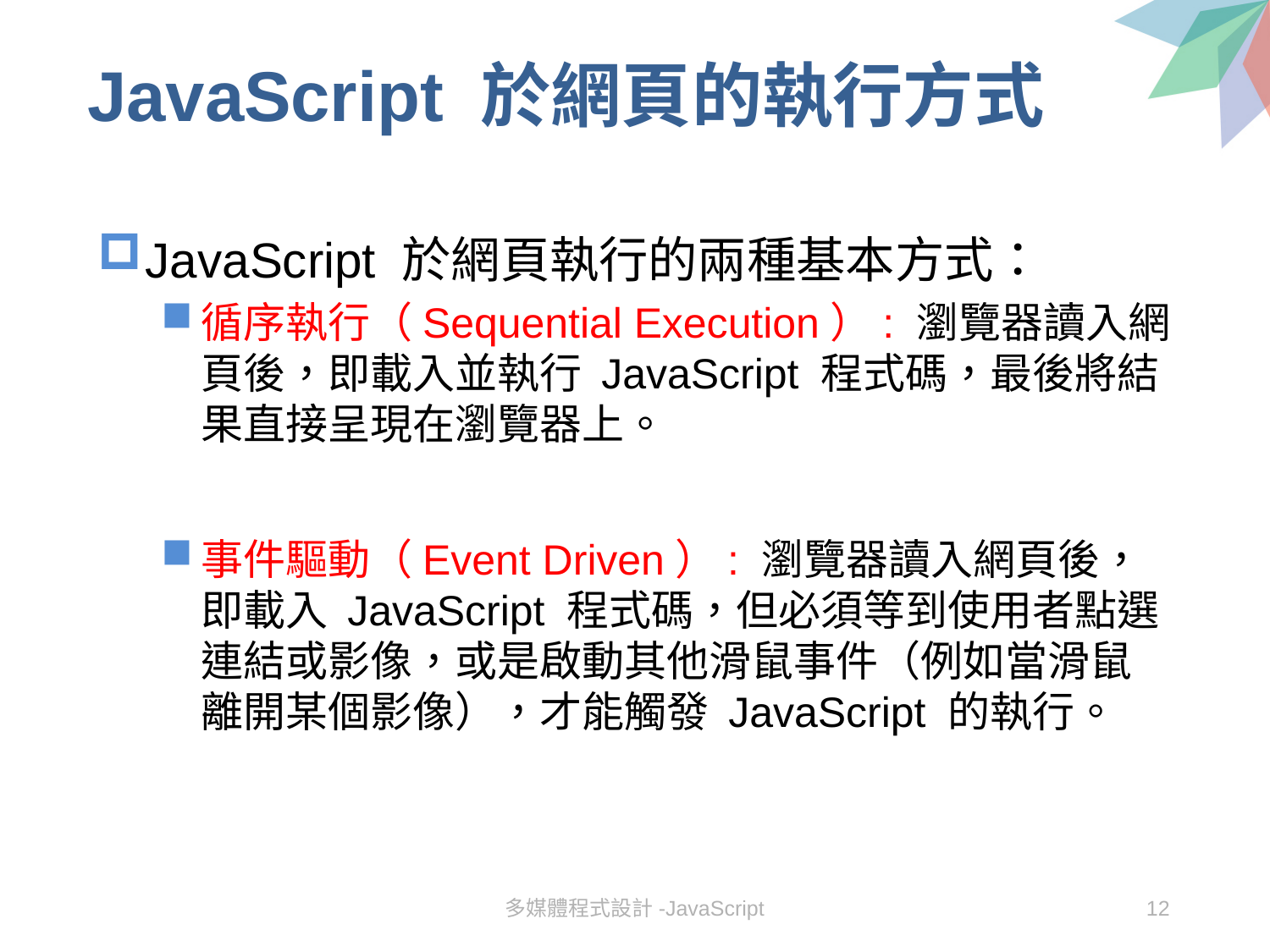

# JavaScript 於網頁的執行方式
JavaScript 於網頁執行的兩種基本方式：
循序執行（Sequential Execution）: 瀏覽器讀入網頁後，即載入並執行 JavaScript 程式碼，最後將結果直接呈現在瀏覽器上。

事件驅動（Event Driven）: 瀏覽器讀入網頁後，即載入 JavaScript 程式碼，但必須等到使用者點選連結或影像，或是啟動其他滑鼠事件（例如當滑鼠離開某個影像），才能觸發 JavaScript 的執行。
多媒體程式設計-JavaScript
12